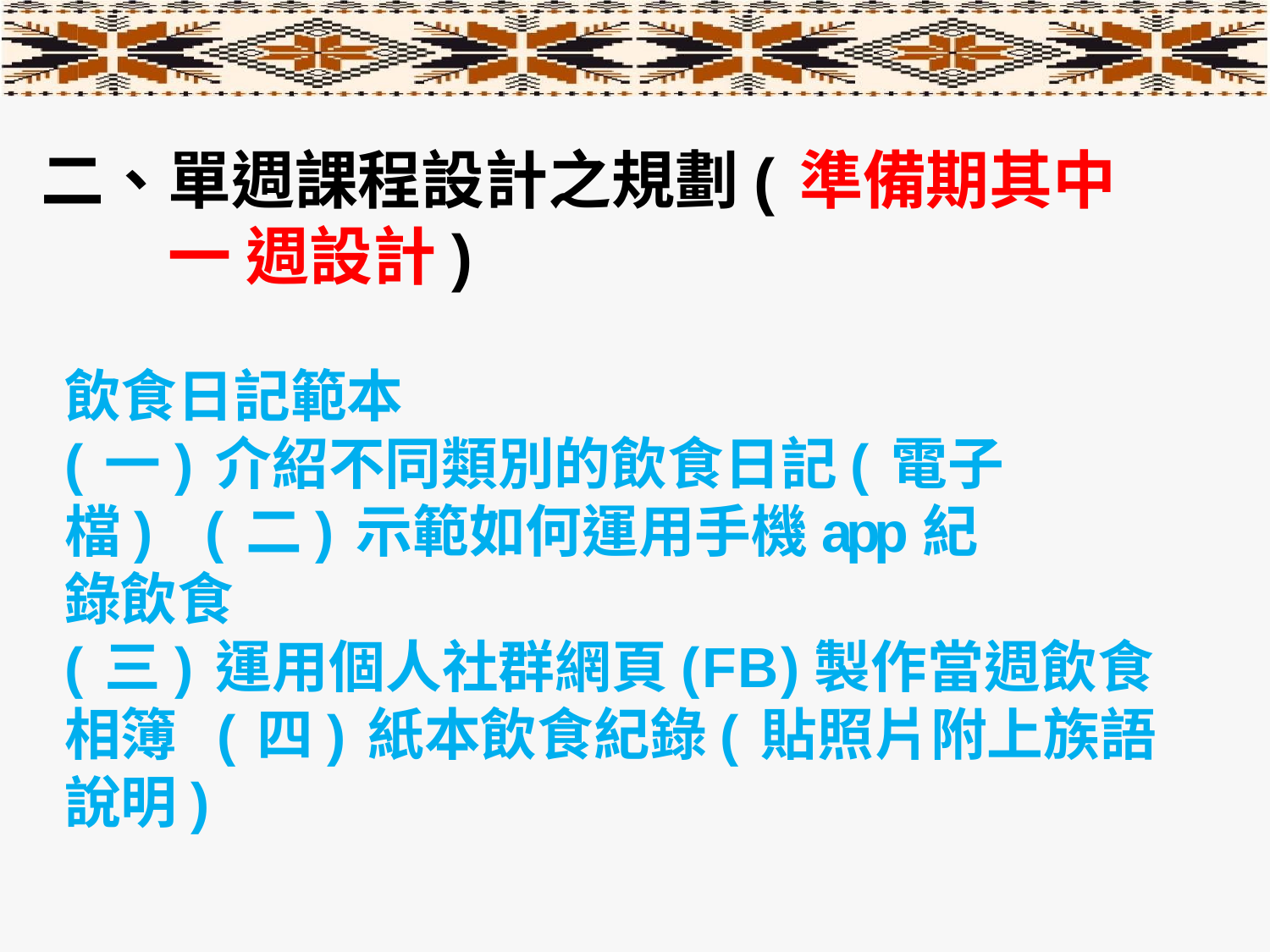

# 二、單週課程設計之規劃(準備期其中一 週設計)
飲食日記範本
(一)介紹不同類別的飲食日記(電子檔)  (二)示範如何運用手機app紀錄飲食
(三)運用個人社群網頁(FB)製作當週飲食相簿  (四)紙本飲食紀錄(貼照片附上族語說明)